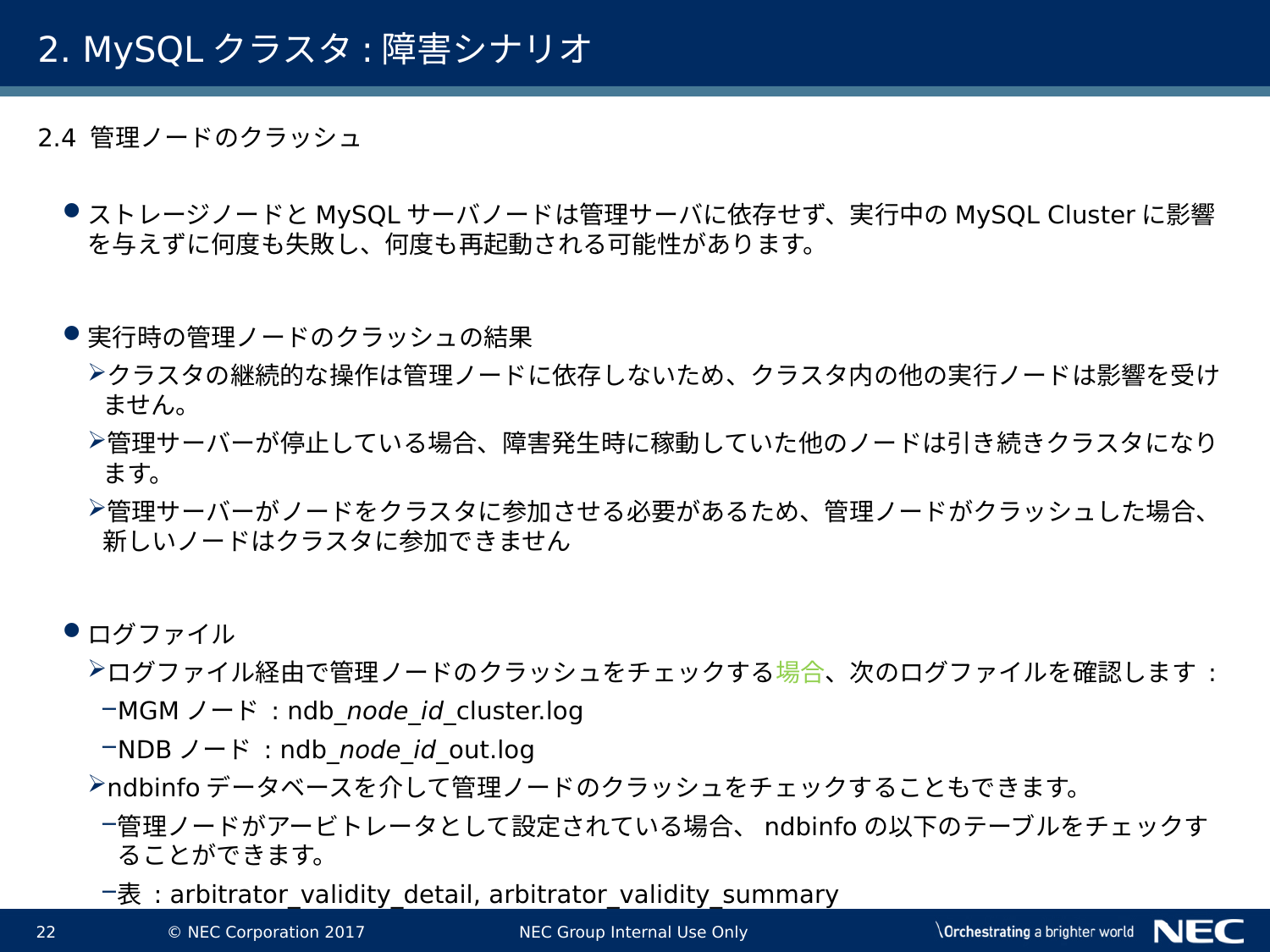

# 2. MySQLクラスタ:障害シナリオ
2.4 管理ノードのクラッシュ

ストレージノードとMySQLサーバノードは管理サーバに依存せず、実行中のMySQL Clusterに影響を与えずに何度も失敗し、何度も再起動される可能性があります。

実行時の管理ノードのクラッシュの結果
クラスタの継続的な操作は管理ノードに依存しないため、クラスタ内の他の実行ノードは影響を受けません。
管理サーバーが停止している場合、障害発生時に稼動していた他のノードは引き続きクラスタになります。
管理サーバーがノードをクラスタに参加させる必要があるため、管理ノードがクラッシュした場合、新しいノードはクラスタに参加できません

ログファイル
ログファイル経由で管理ノードのクラッシュをチェックする場合、次のログファイルを確認します :
MGMノード : ndb_node_id_cluster.log
NDBノード : ndb_node_id_out.log
ndbinfoデータベースを介して管理ノードのクラッシュをチェックすることもできます。
管理ノードがアービトレータとして設定されている場合、ndbinfoの以下のテーブルをチェックすることができます。
表 : arbitrator_validity_detail, arbitrator_validity_summary